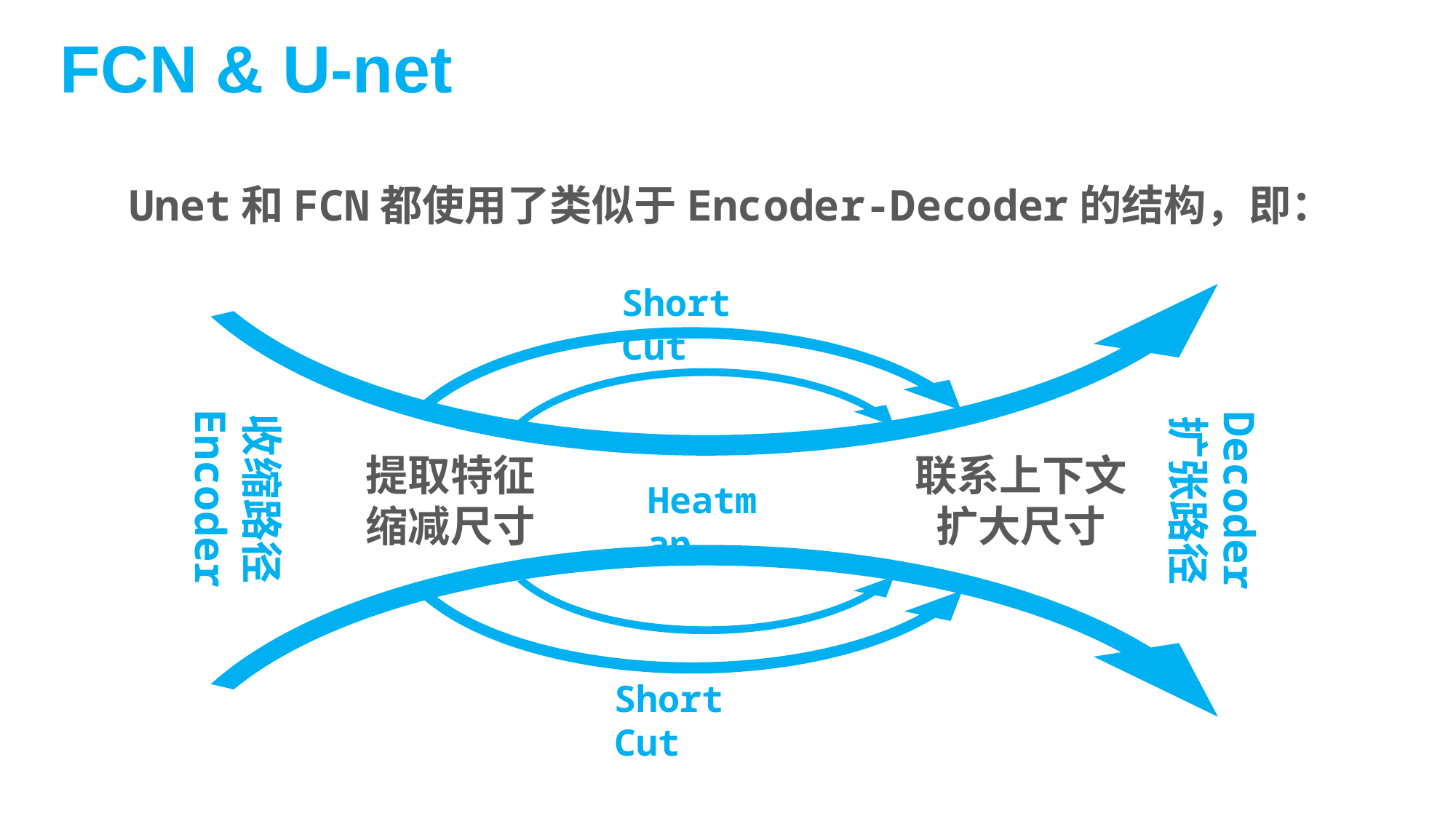

# FCN & U-net
Unet和FCN都使用了类似于Encoder-Decoder的结构，即：
Short Cut

收缩路径
Encoder
Decoder
扩张路径

联系上下文
扩大尺寸
提取特征
缩减尺寸
Heatmap

Short Cut